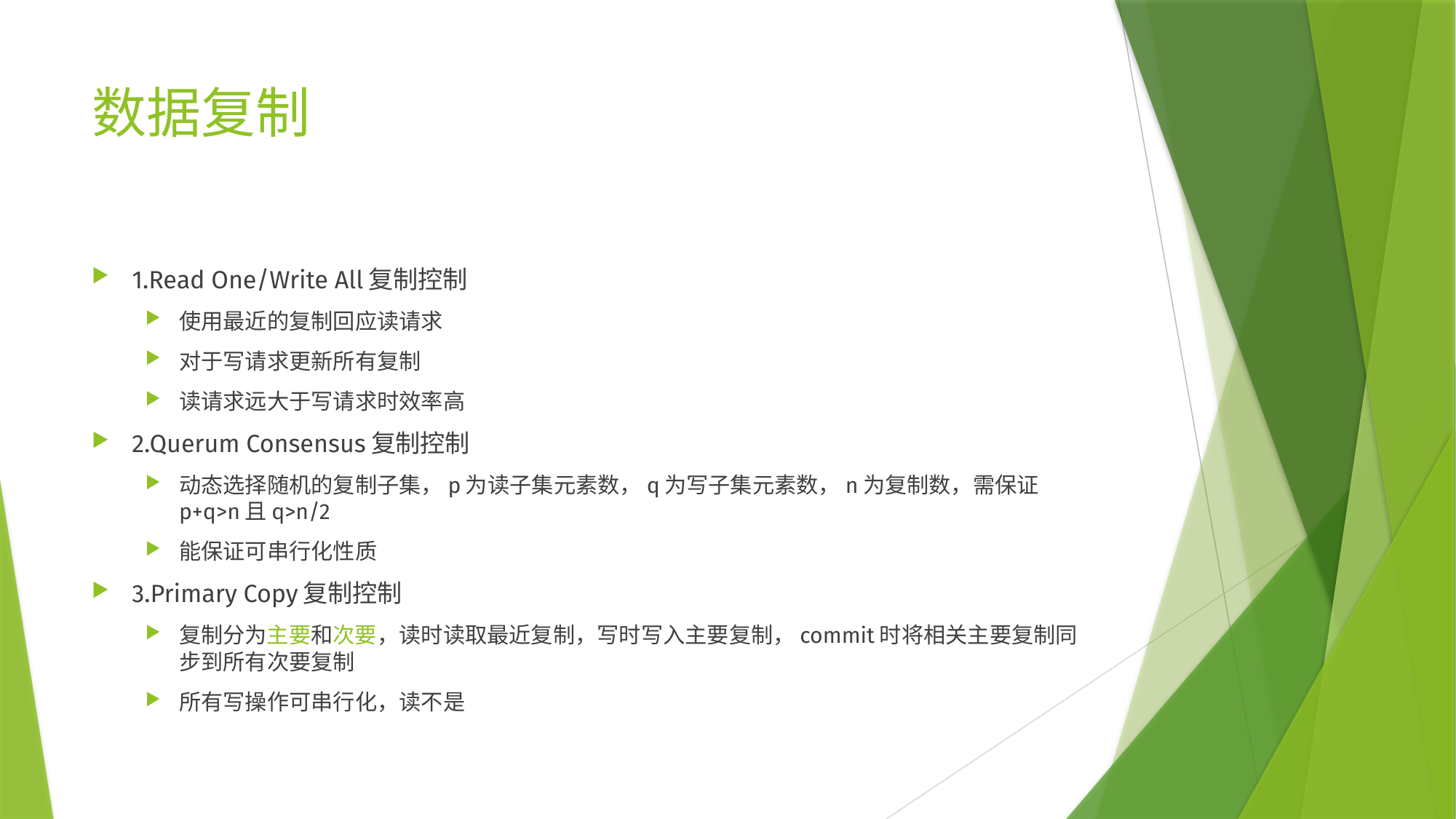

# 数据复制
1.Read One/Write All复制控制
使用最近的复制回应读请求
对于写请求更新所有复制
读请求远大于写请求时效率高
2.Querum Consensus复制控制
动态选择随机的复制子集，p为读子集元素数，q为写子集元素数，n为复制数，需保证p+q>n且q>n/2
能保证可串行化性质
3.Primary Copy复制控制
复制分为主要和次要，读时读取最近复制，写时写入主要复制，commit时将相关主要复制同步到所有次要复制
所有写操作可串行化，读不是